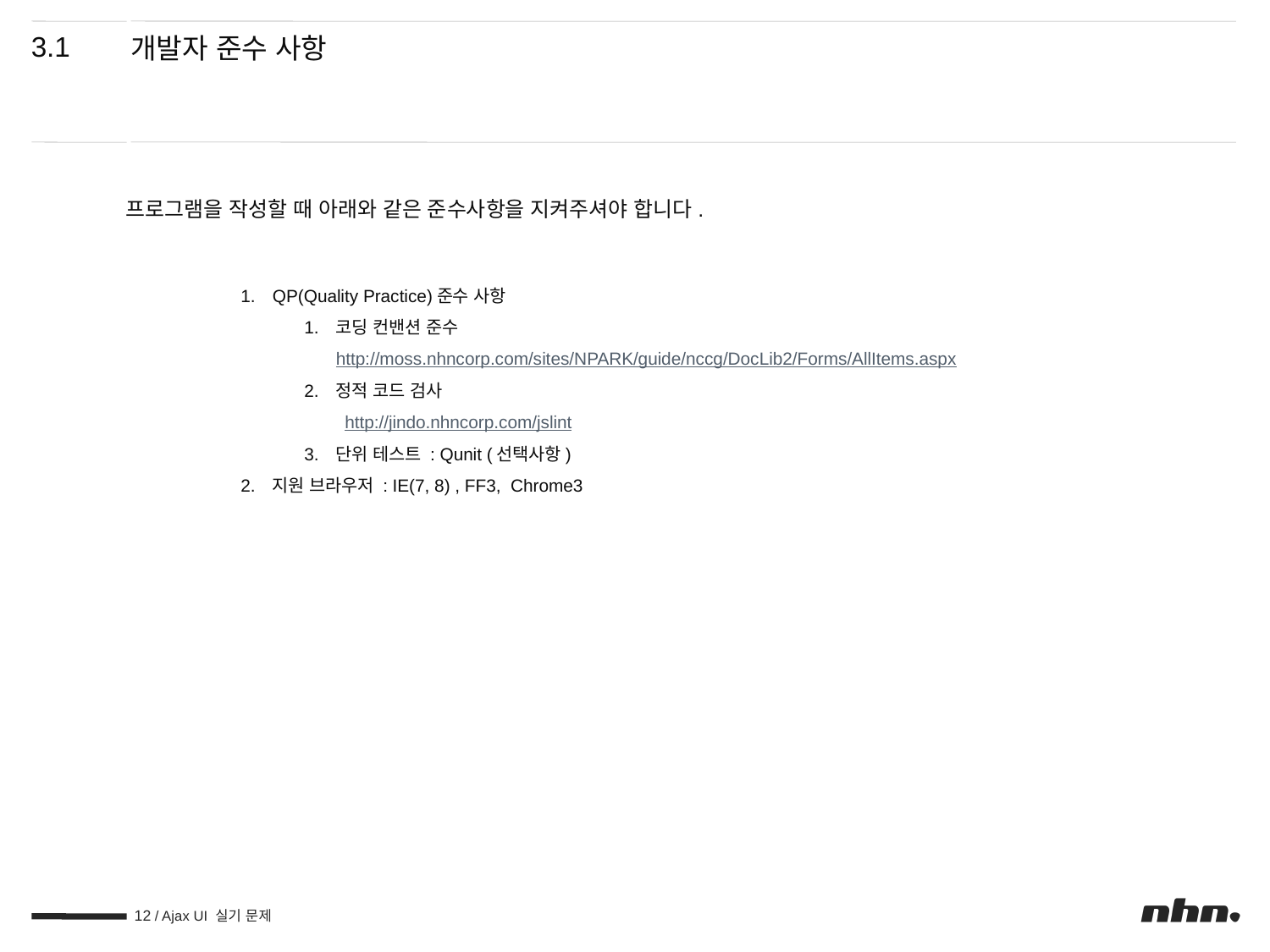

3.1
개발자 준수 사항
프로그램을 작성할 때 아래와 같은 준수사항을 지켜주셔야 합니다.
QP(Quality Practice)준수 사항
코딩 컨밴션 준수
http://moss.nhncorp.com/sites/NPARK/guide/nccg/DocLib2/Forms/AllItems.aspx
정적 코드 검사
 http://jindo.nhncorp.com/jslint
단위 테스트 : Qunit (선택사항)
지원 브라우저 : IE(7, 8) , FF3,  Chrome3